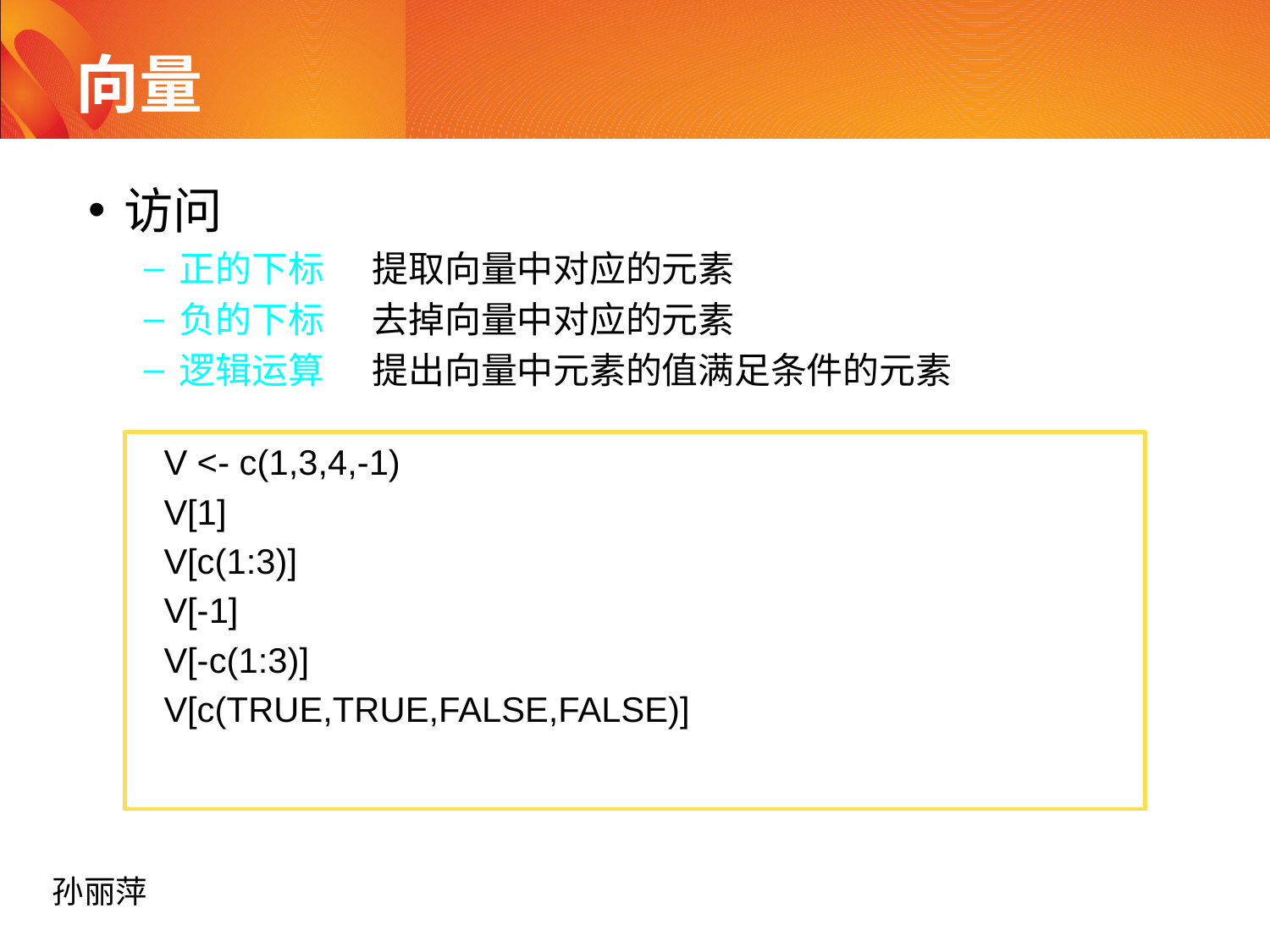

# 向量
访问
正的下标      提取向量中对应的元素
负的下标      去掉向量中对应的元素
逻辑运算      提出向量中元素的值满足条件的元素
V <- c(1,3,4,-1)
V[1]
V[c(1:3)]
V[-1]
V[-c(1:3)]
V[c(TRUE,TRUE,FALSE,FALSE)]

13